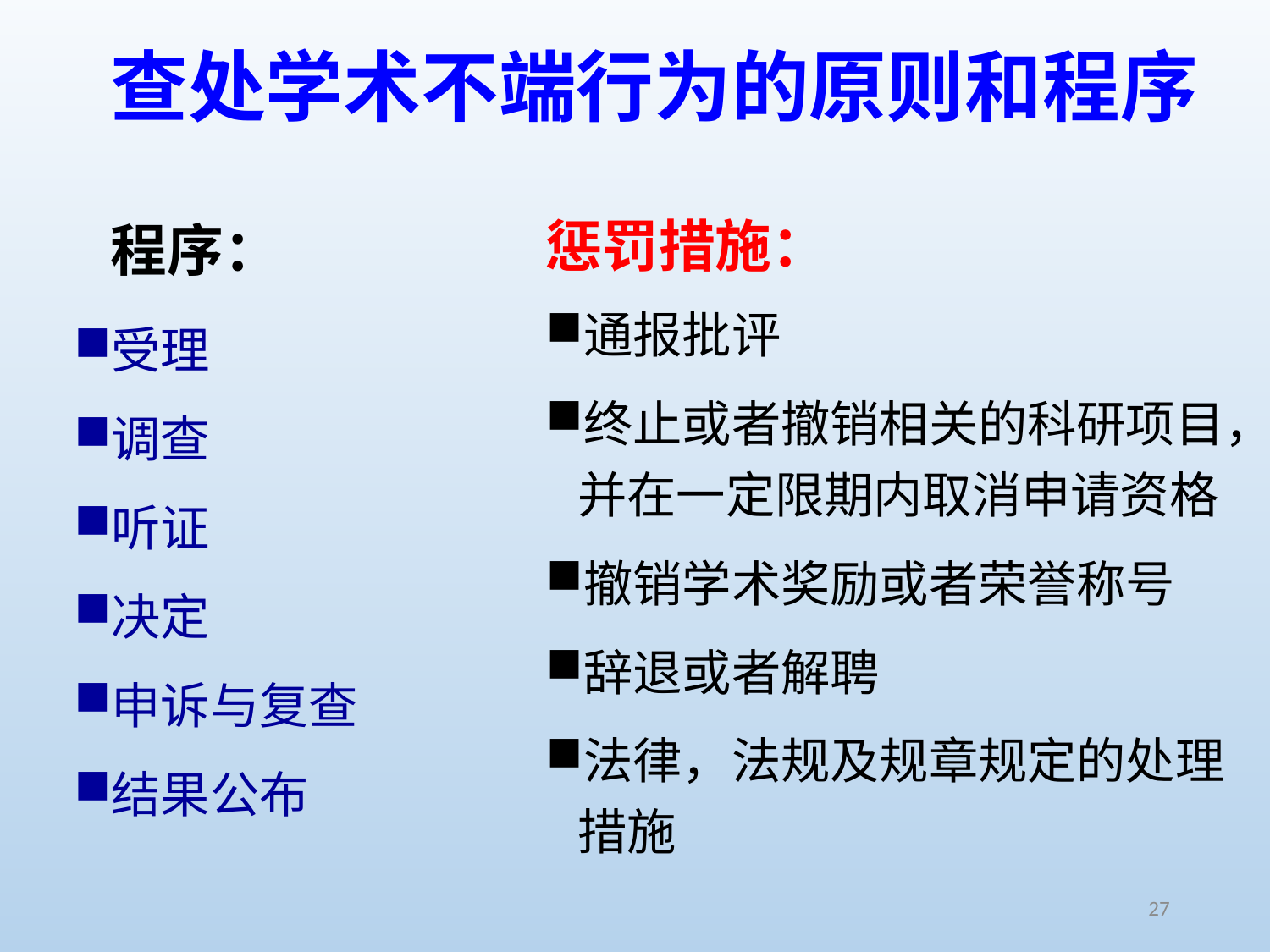

# 查处学术不端行为的原则和程序
惩罚措施：
程序：
通报批评
终止或者撤销相关的科研项目，并在一定限期内取消申请资格
撤销学术奖励或者荣誉称号
辞退或者解聘
法律，法规及规章规定的处理措施
受理
调查
听证
决定
申诉与复查
结果公布
27